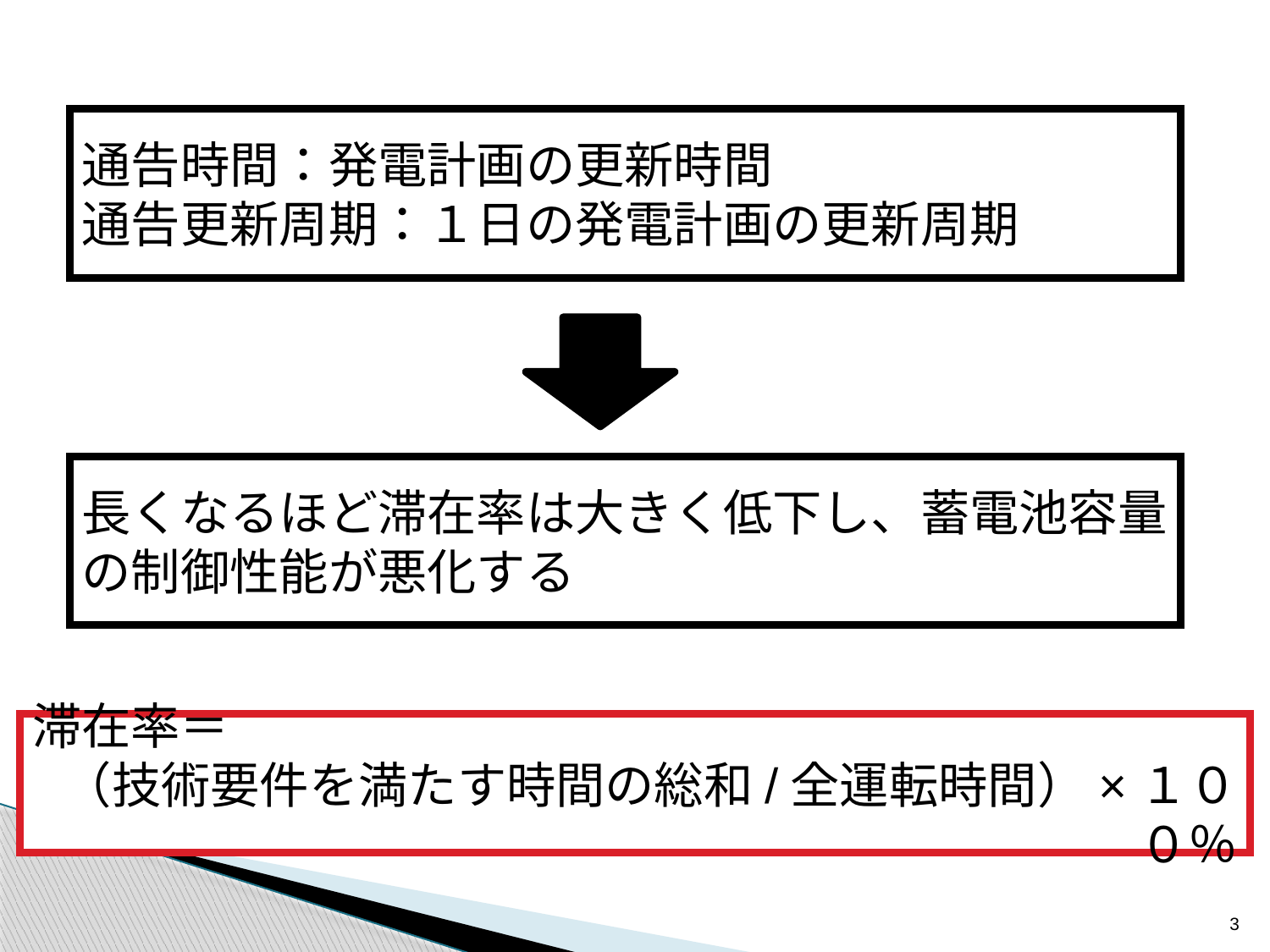

通告時間：発電計画の更新時間
通告更新周期：１日の発電計画の更新周期

長くなるほど滞在率は大きく低下し、蓄電池容量の制御性能が悪化する
滞在率＝
（技術要件を満たす時間の総和/全運転時間）×１００％
3